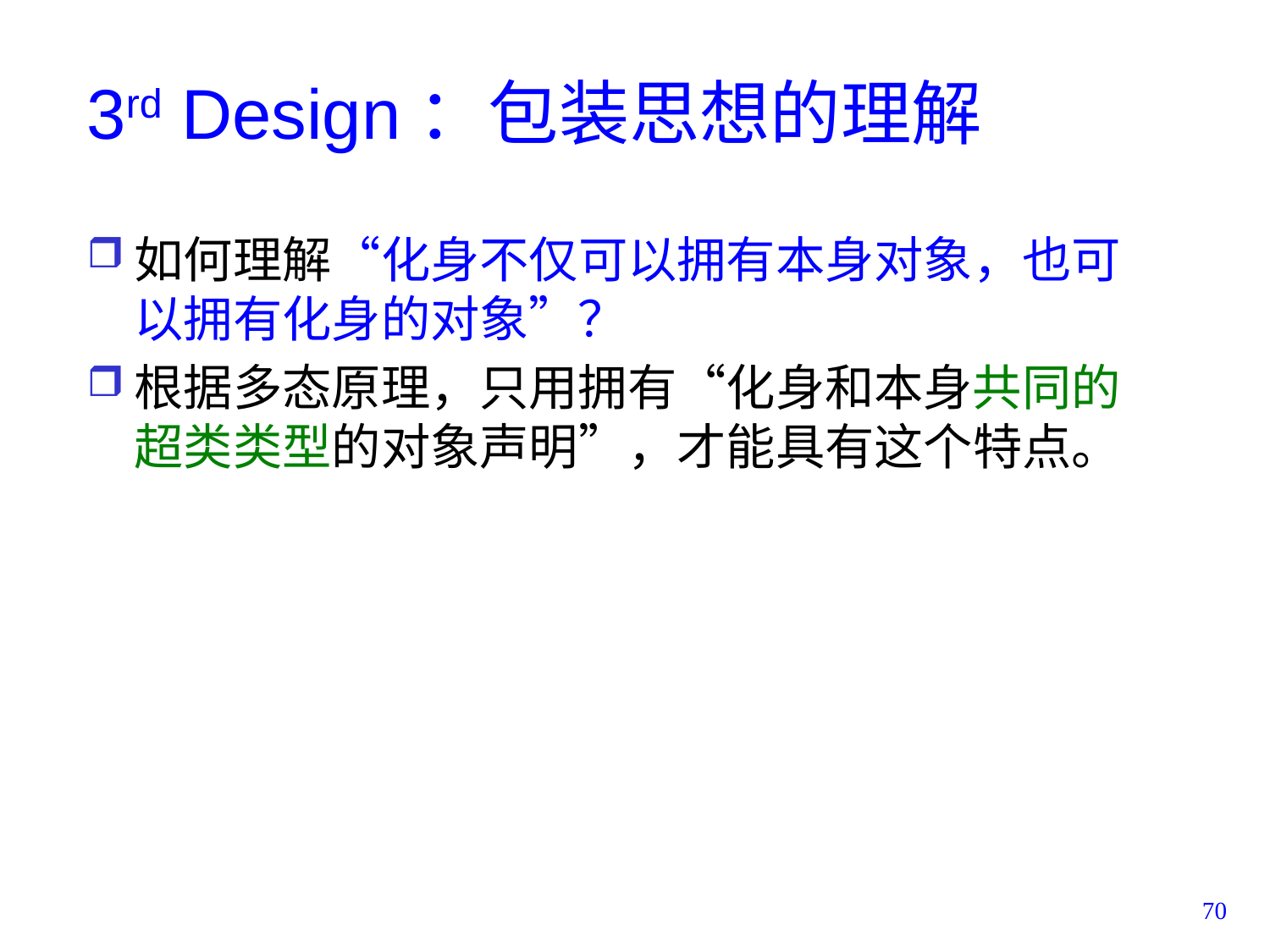

# 3rd Design：包装思想的理解
如何理解“化身不仅可以拥有本身对象，也可以拥有化身的对象”？
根据多态原理，只用拥有“化身和本身共同的超类类型的对象声明”，才能具有这个特点。
70